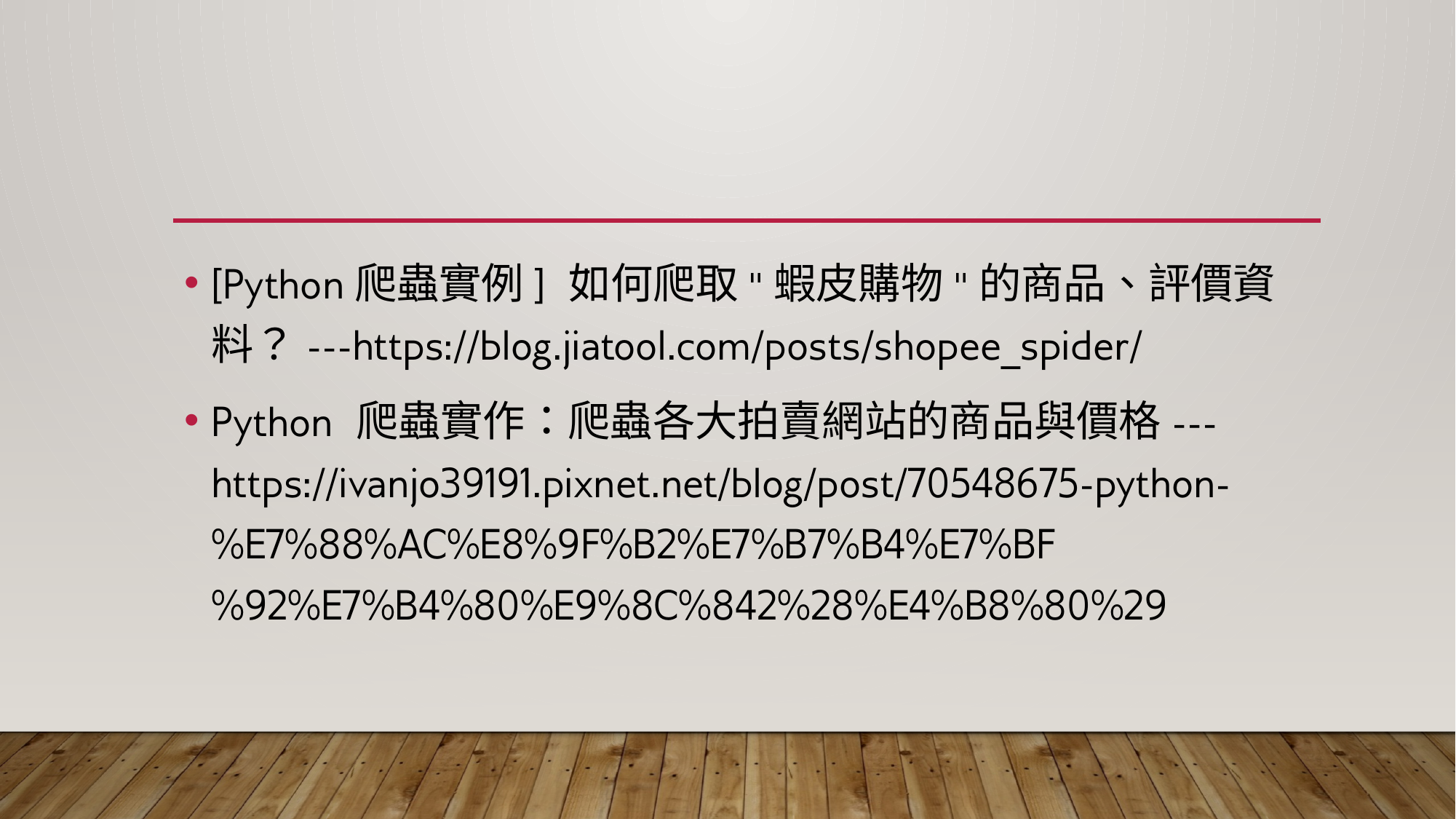

#
[Python爬蟲實例] 如何爬取"蝦皮購物"的商品、評價資料？---https://blog.jiatool.com/posts/shopee_spider/
Python 爬蟲實作：爬蟲各大拍賣網站的商品與價格---https://ivanjo39191.pixnet.net/blog/post/70548675-python-%E7%88%AC%E8%9F%B2%E7%B7%B4%E7%BF%92%E7%B4%80%E9%8C%842%28%E4%B8%80%29